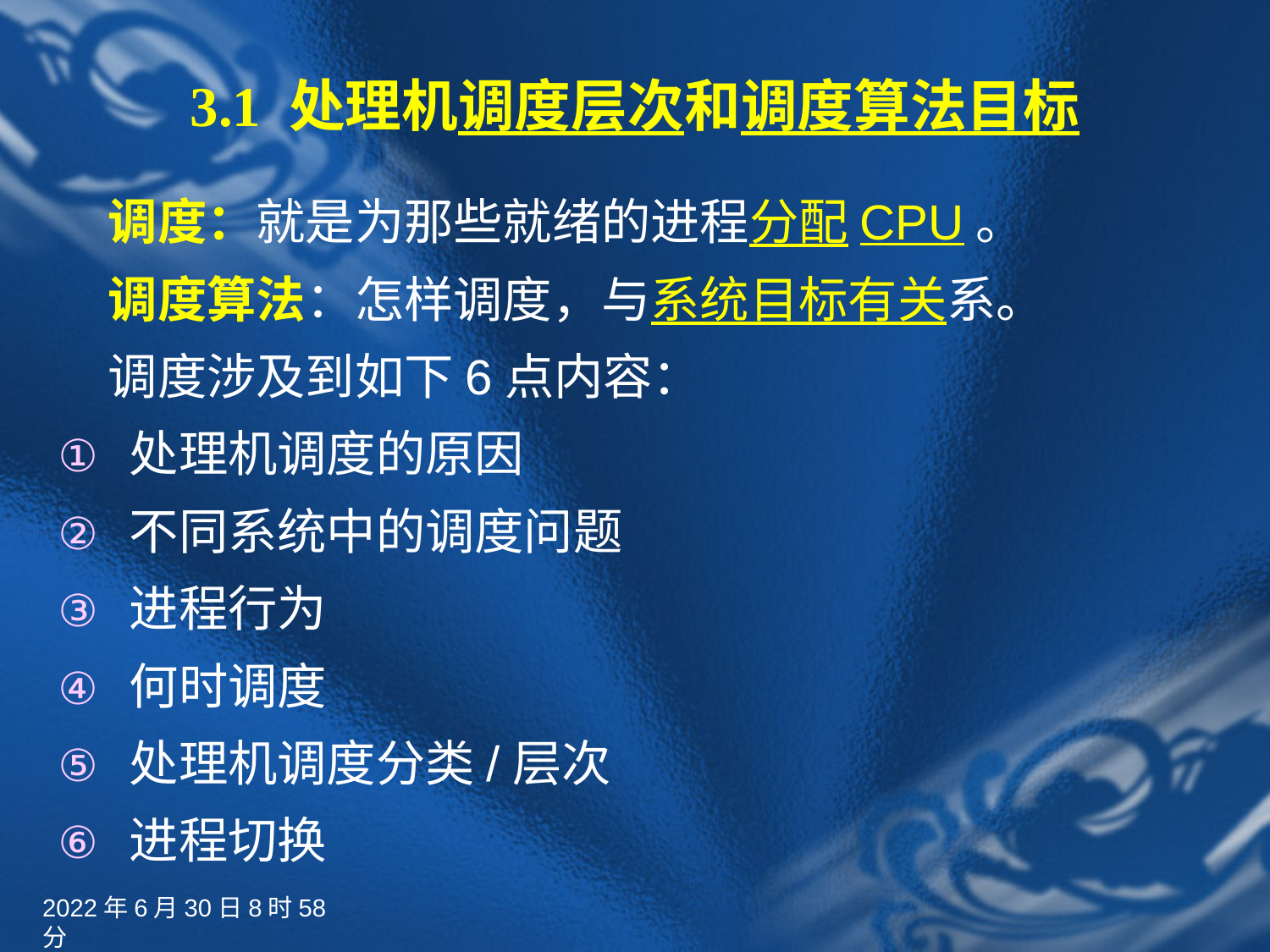

# 3.1 处理机调度层次和调度算法目标
调度：就是为那些就绪的进程分配CPU。
调度算法：怎样调度，与系统目标有关系。
调度涉及到如下6点内容：
处理机调度的原因
不同系统中的调度问题
进程行为
何时调度
处理机调度分类/层次
进程切换

2022年6月30日8时58分